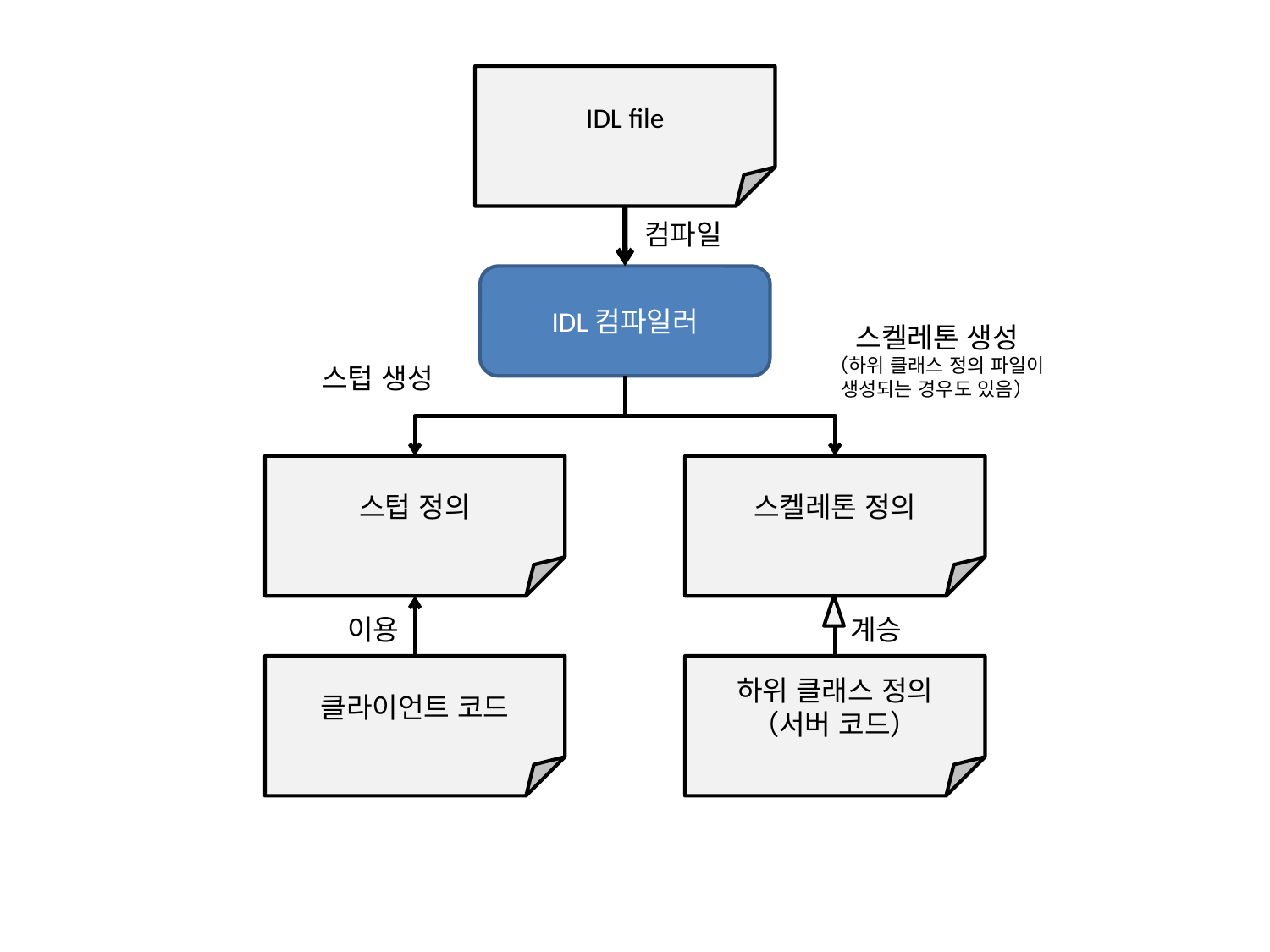

IDL file
컴파일
IDL컴파일러
스켈레톤 생성
（하위 클래스 정의 파일이
생성되는 경우도 있음）
스텁 생성
스텁 정의
스켈레톤 정의

이용
계승
클라이언트 코드
하위 클래스 정의
（서버 코드）